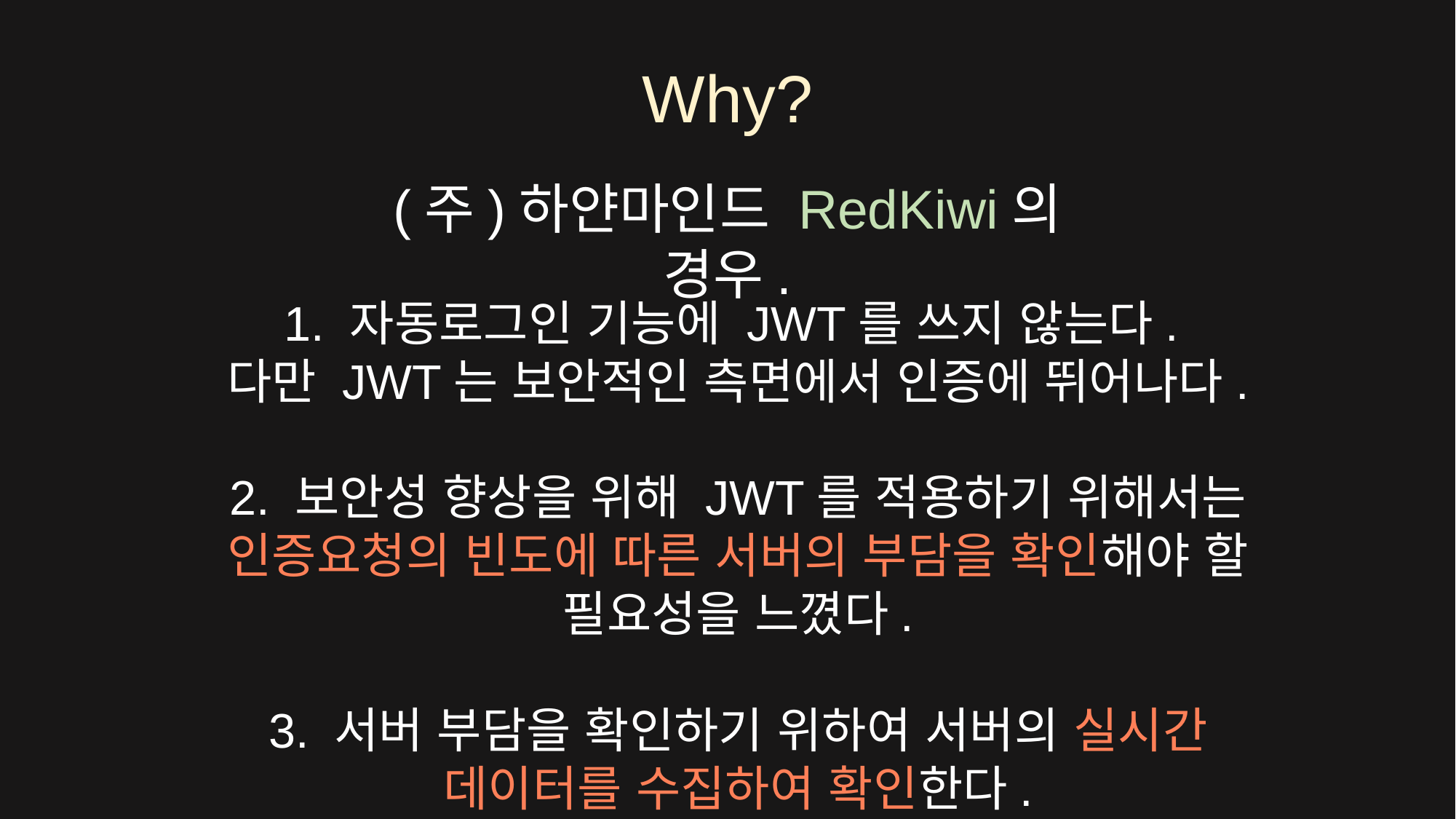

Why?
(주)하얀마인드 RedKiwi의 경우.
1. 자동로그인 기능에 JWT를 쓰지 않는다.
다만 JWT는 보안적인 측면에서 인증에 뛰어나다.

2. 보안성 향상을 위해 JWT를 적용하기 위해서는 인증요청의 빈도에 따른 서버의 부담을 확인해야 할 필요성을 느꼈다.

3. 서버 부담을 확인하기 위하여 서버의 실시간 데이터를 수집하여 확인한다.